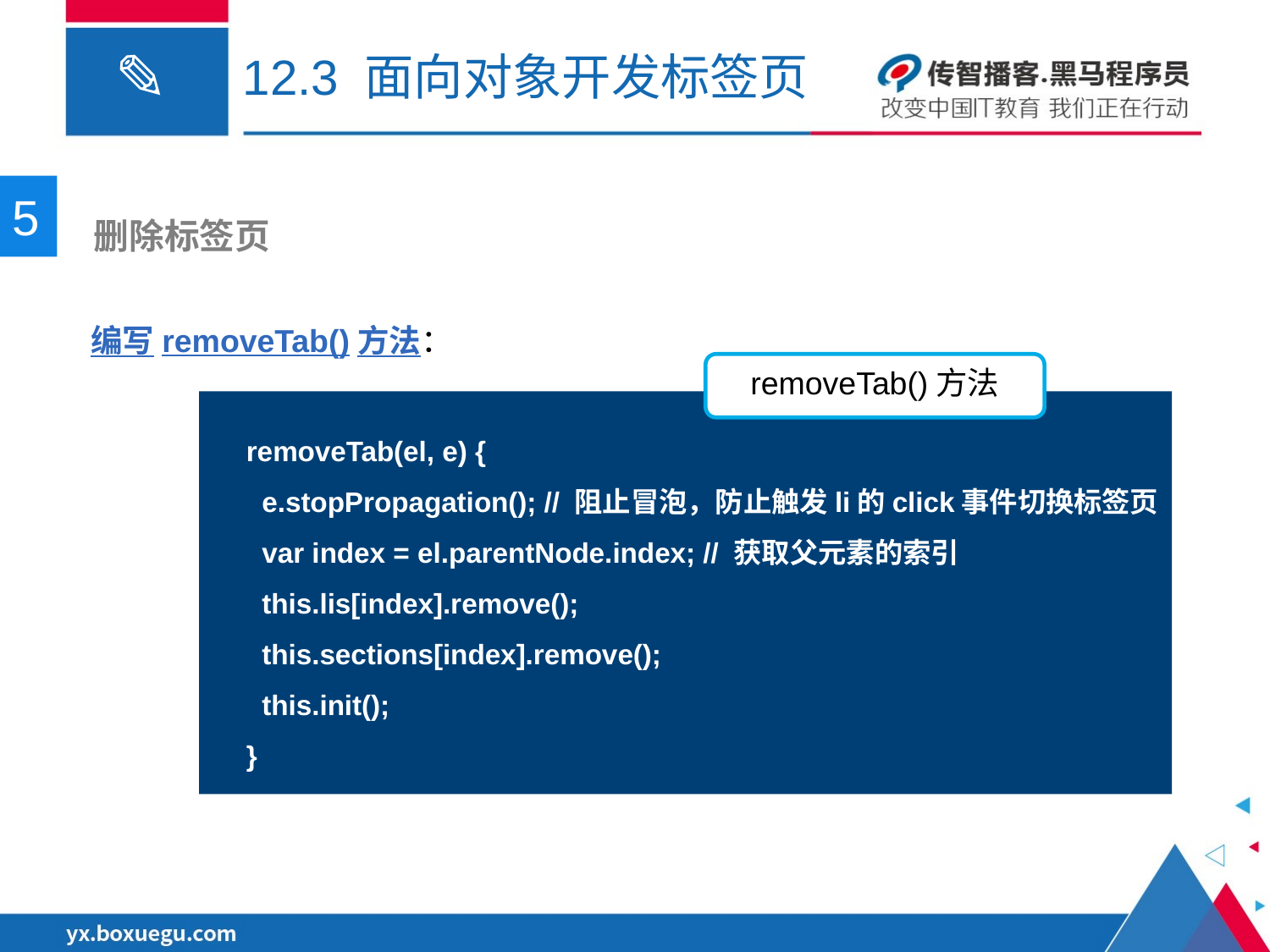

# 12.3 面向对象开发标签页

5
  删除标签页
编写removeTab()方法：
removeTab()方法

removeTab(el, e) {
  e.stopPropagation(); // 阻止冒泡，防止触发li的click事件切换标签页
  var index = el.parentNode.index; // 获取父元素的索引
  this.lis[index].remove();
  this.sections[index].remove();
  this.init();
}